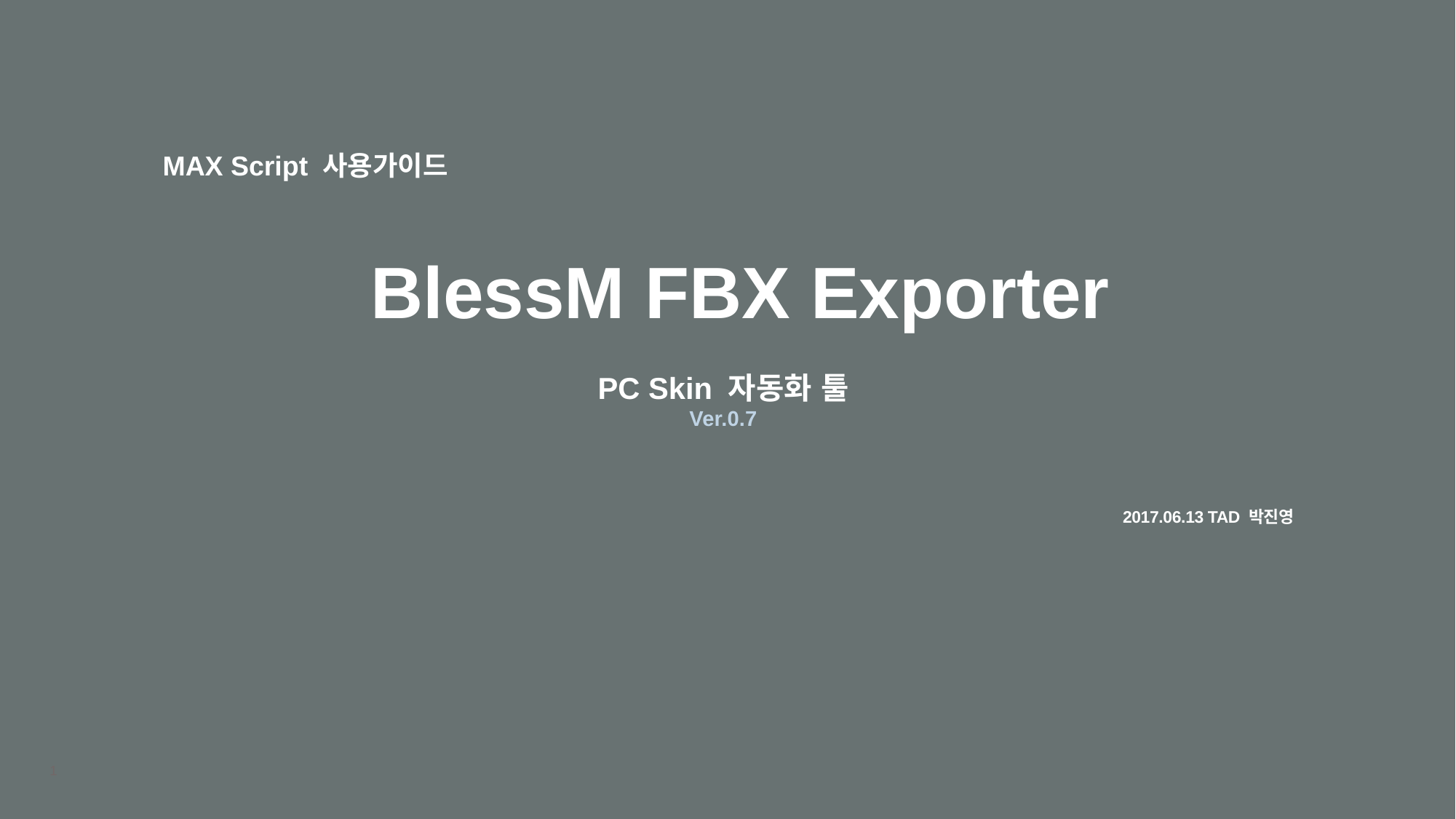

MAX Script 사용가이드
# BlessM FBX Exporter
PC Skin 자동화 툴
Ver.0.7
2017.06.13 TAD 박진영